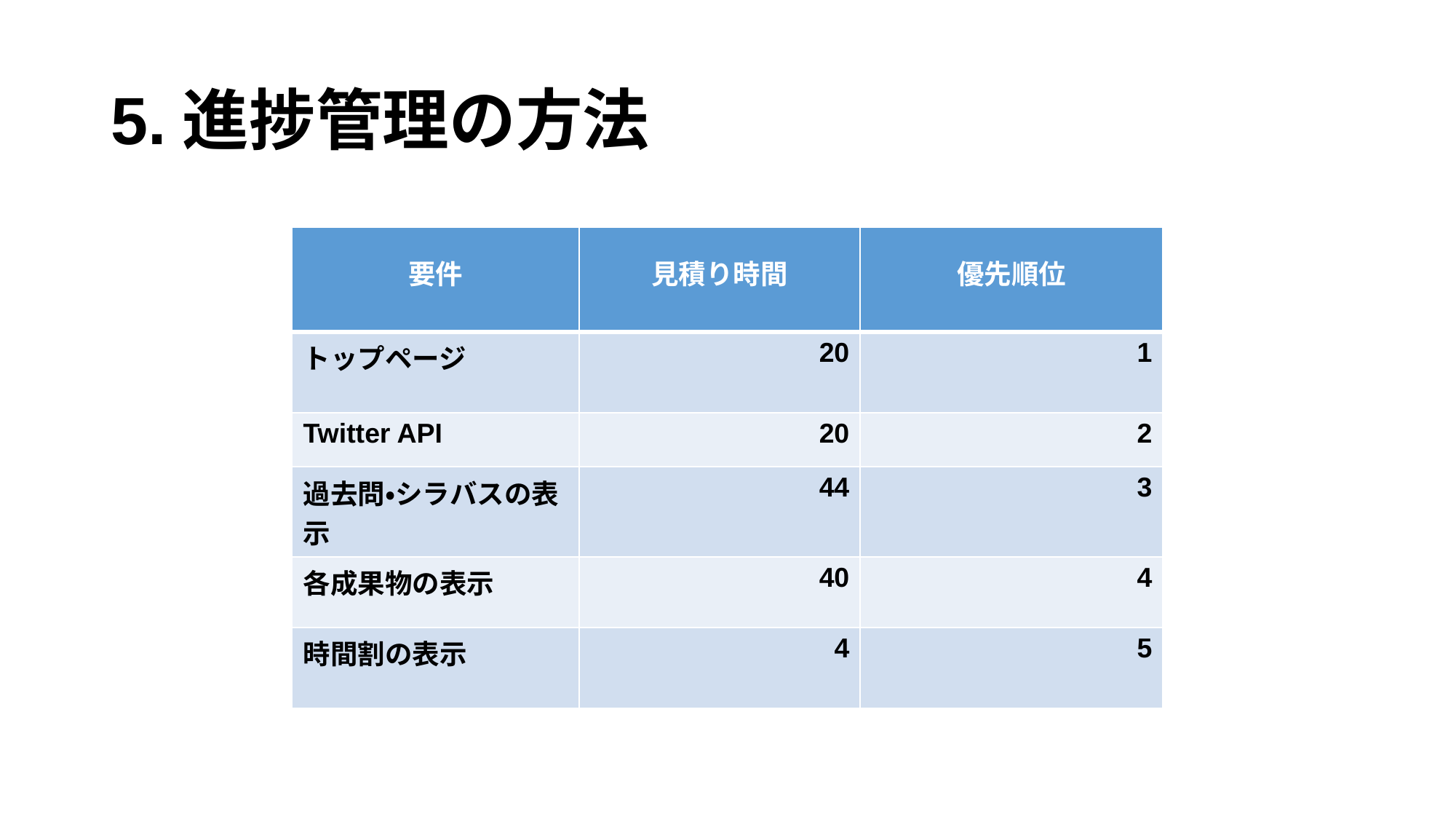

# 5.進捗管理の方法
| 要件 | 見積り時間 | 優先順位 |
| --- | --- | --- |
| トップページ | 20 | 1 |
| Twitter API | 20 | 2 |
| 過去問・シラバスの表示 | 44 | 3 |
| 各成果物の表示 | 40 | 4 |
| 時間割の表示 | 4 | 5 |